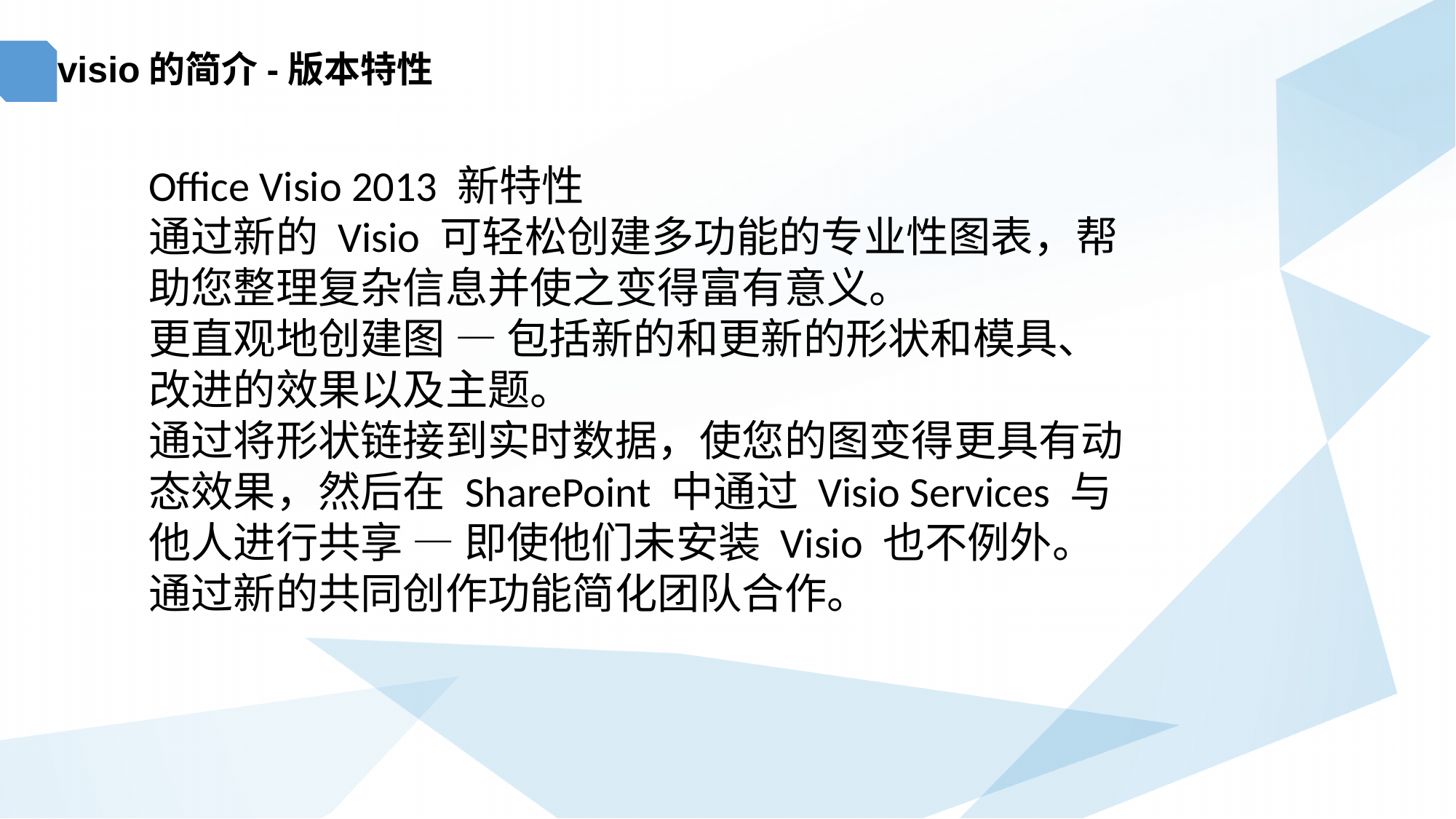

visio的简介-版本特性
Office Visio 2013 新特性
通过新的 Visio 可轻松创建多功能的专业性图表，帮助您整理复杂信息并使之变得富有意义。
更直观地创建图 — 包括新的和更新的形状和模具、改进的效果以及主题。
通过将形状链接到实时数据，使您的图变得更具有动态效果，然后在 SharePoint 中通过 Visio Services 与他人进行共享 — 即使他们未安装 Visio 也不例外。
通过新的共同创作功能简化团队合作。